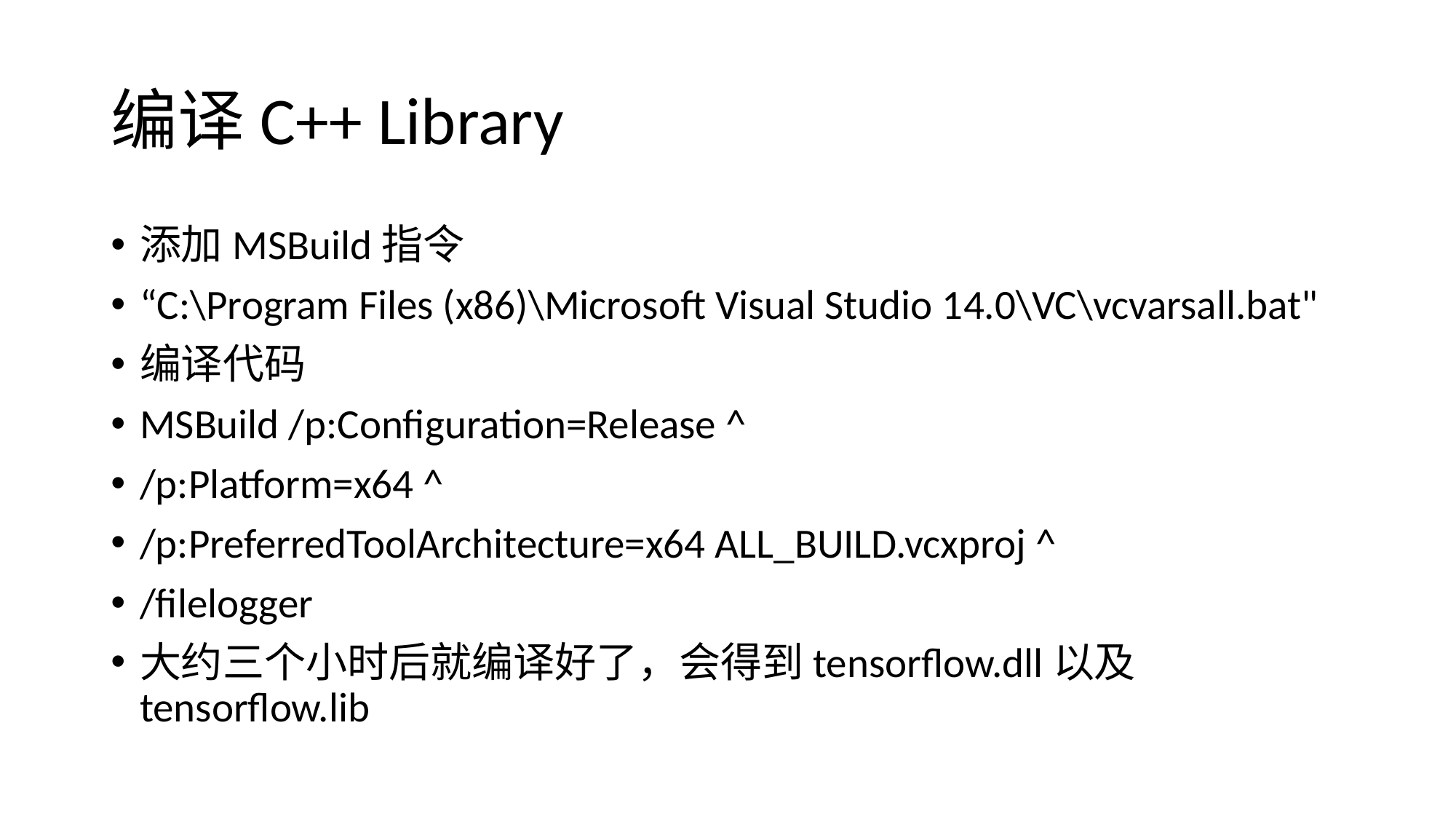

# 编译C++ Library
添加MSBuild指令
“C:\Program Files (x86)\Microsoft Visual Studio 14.0\VC\vcvarsall.bat"
编译代码
MSBuild /p:Configuration=Release ^
/p:Platform=x64 ^
/p:PreferredToolArchitecture=x64 ALL_BUILD.vcxproj ^
/filelogger
大约三个小时后就编译好了，会得到tensorflow.dll以及tensorflow.lib